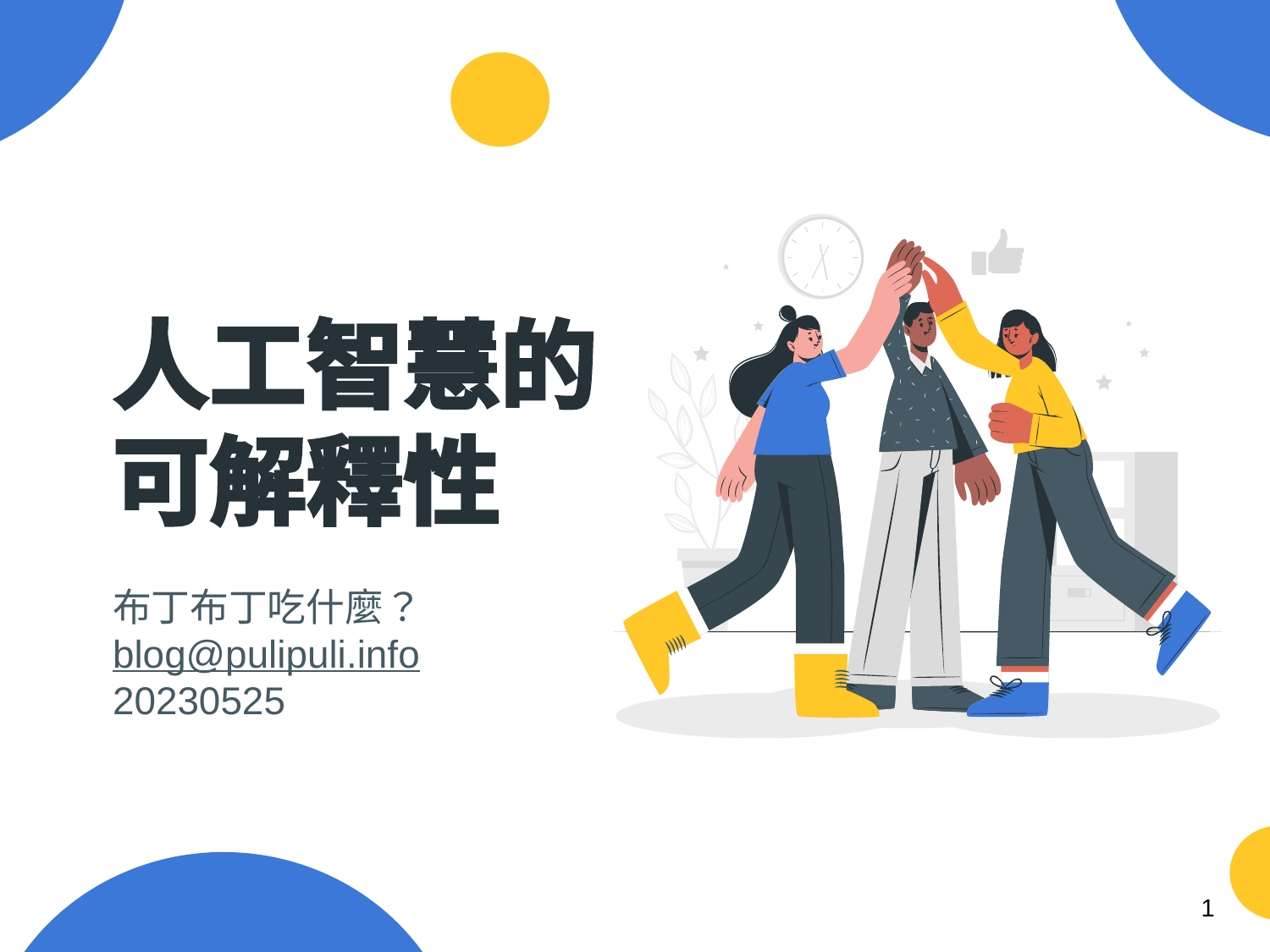

# 人工智慧的
可解釋性
布丁布丁吃什麼？
blog@pulipuli.info
20230525
1